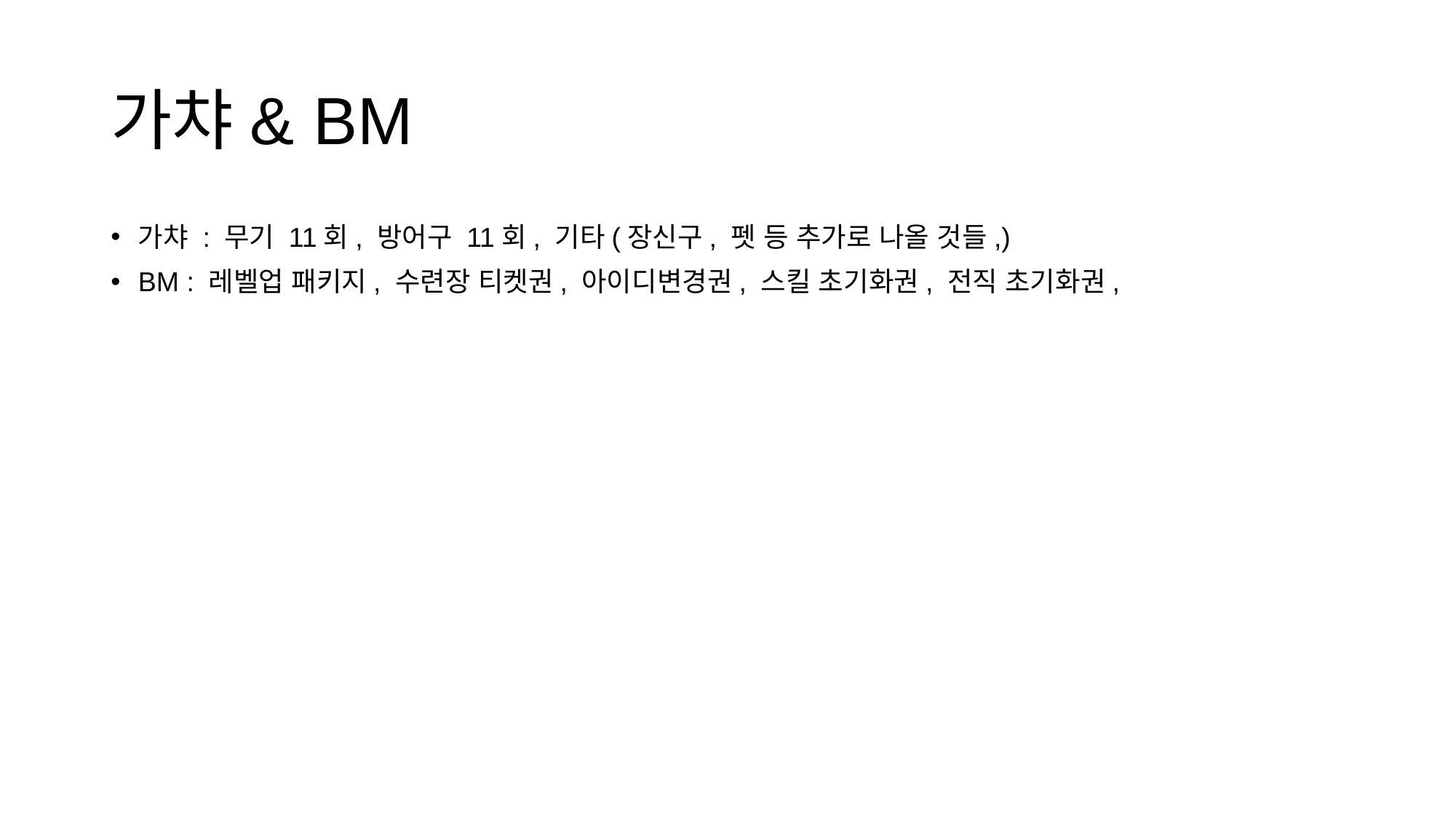

# 가챠& BM
가챠 : 무기 11회, 방어구 11회, 기타(장신구, 펫 등 추가로 나올 것들,)
BM : 레벨업 패키지, 수련장 티켓권, 아이디변경권, 스킬 초기화권, 전직 초기화권,